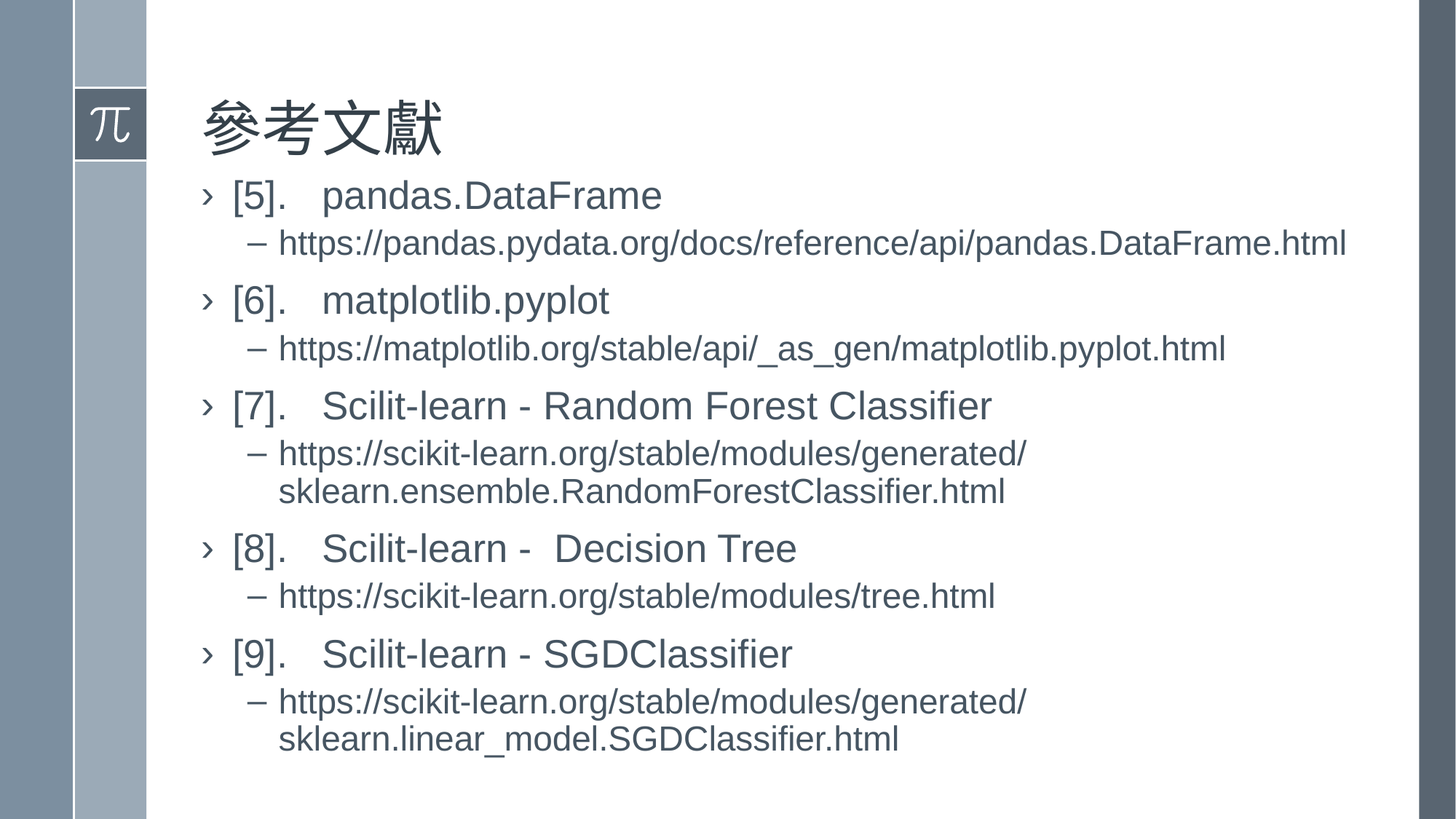

# 參考文獻
[5].	pandas.DataFrame
https://pandas.pydata.org/docs/reference/api/pandas.DataFrame.html
[6].	matplotlib.pyplot
https://matplotlib.org/stable/api/_as_gen/matplotlib.pyplot.html
[7].	Scilit-learn - Random Forest Classifier
https://scikit-learn.org/stable/modules/generated/sklearn.ensemble.RandomForestClassifier.html
[8].	Scilit-learn -  Decision Tree
https://scikit-learn.org/stable/modules/tree.html
[9].	Scilit-learn - SGDClassifier
https://scikit-learn.org/stable/modules/generated/sklearn.linear_model.SGDClassifier.html